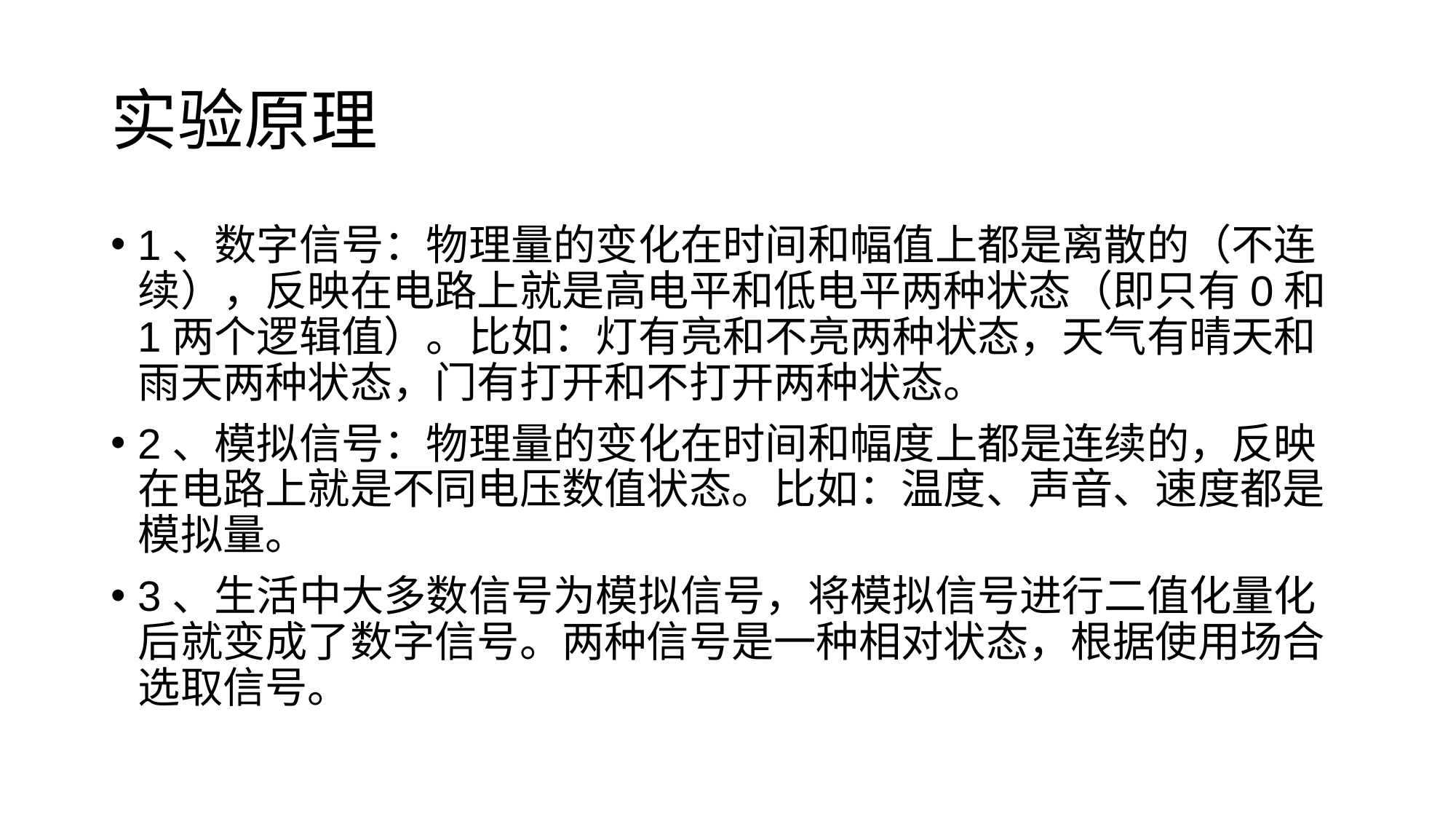

# 实验原理
1、数字信号：物理量的变化在时间和幅值上都是离散的（不连续），反映在电路上就是高电平和低电平两种状态（即只有0和1两个逻辑值）。比如：灯有亮和不亮两种状态，天气有晴天和雨天两种状态，门有打开和不打开两种状态。
2、模拟信号：物理量的变化在时间和幅度上都是连续的，反映在电路上就是不同电压数值状态。比如：温度、声音、速度都是模拟量。
3、生活中大多数信号为模拟信号，将模拟信号进行二值化量化后就变成了数字信号。两种信号是一种相对状态，根据使用场合选取信号。